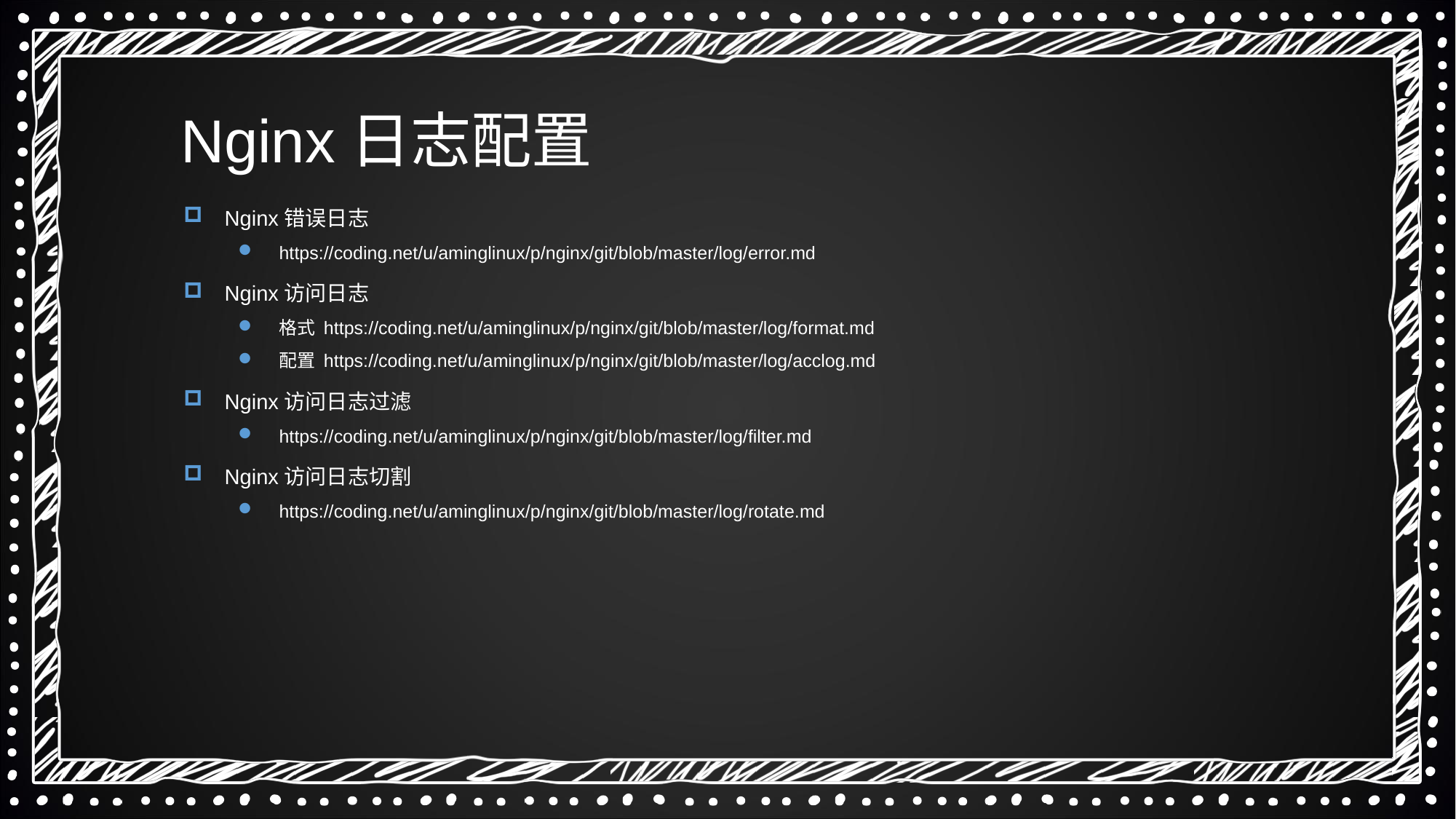

Nginx日志配置
Nginx错误日志
https://coding.net/u/aminglinux/p/nginx/git/blob/master/log/error.md
Nginx访问日志
格式 https://coding.net/u/aminglinux/p/nginx/git/blob/master/log/format.md
配置 https://coding.net/u/aminglinux/p/nginx/git/blob/master/log/acclog.md
Nginx访问日志过滤
https://coding.net/u/aminglinux/p/nginx/git/blob/master/log/filter.md
Nginx访问日志切割
https://coding.net/u/aminglinux/p/nginx/git/blob/master/log/rotate.md